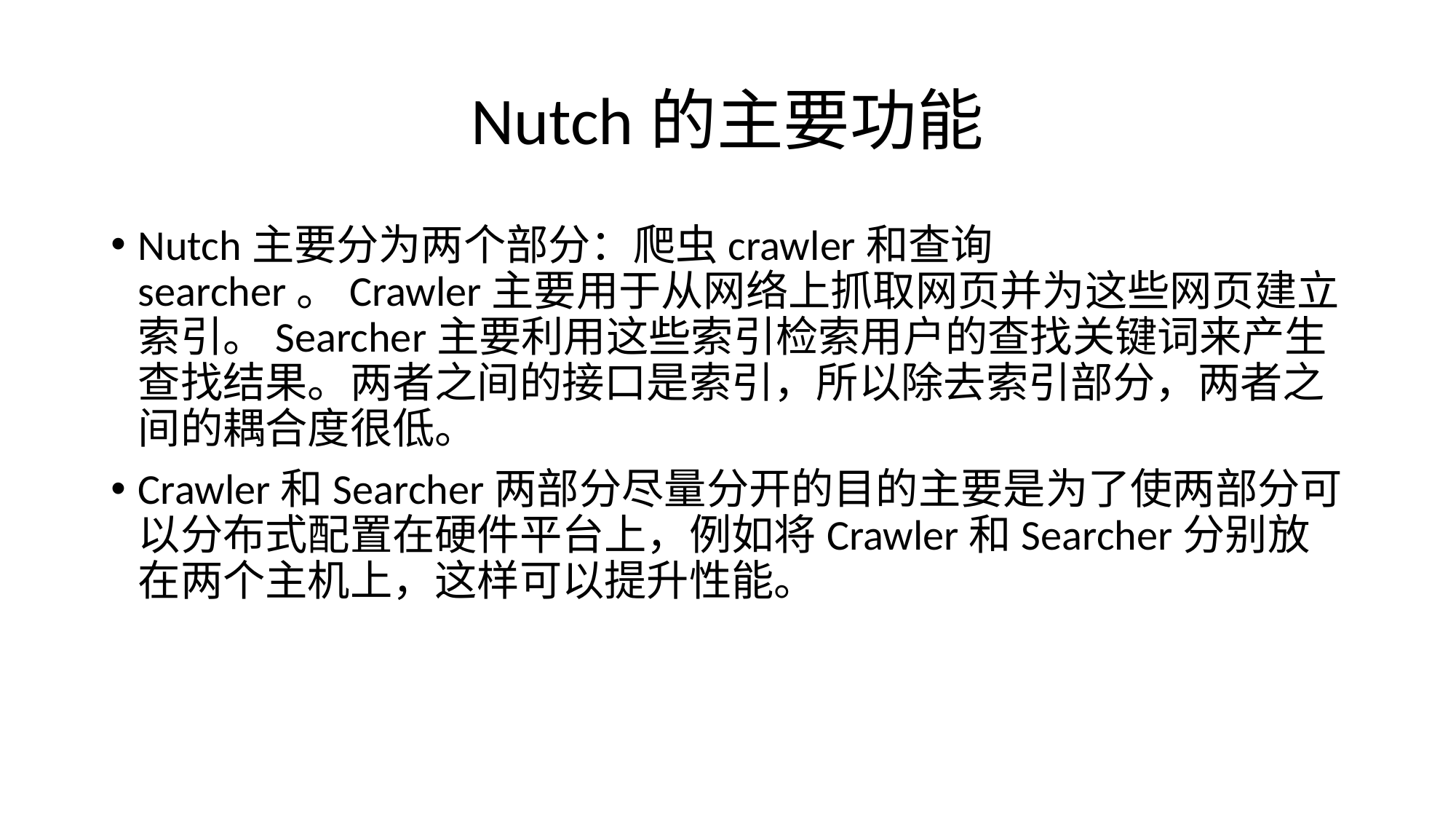

# Nutch的主要功能
Nutch主要分为两个部分：爬虫crawler和查询searcher。Crawler主要用于从网络上抓取网页并为这些网页建立索引。Searcher主要利用这些索引检索用户的查找关键词来产生查找结果。两者之间的接口是索引，所以除去索引部分，两者之间的耦合度很低。
Crawler和Searcher两部分尽量分开的目的主要是为了使两部分可以分布式配置在硬件平台上，例如将Crawler和Searcher分别放在两个主机上，这样可以提升性能。